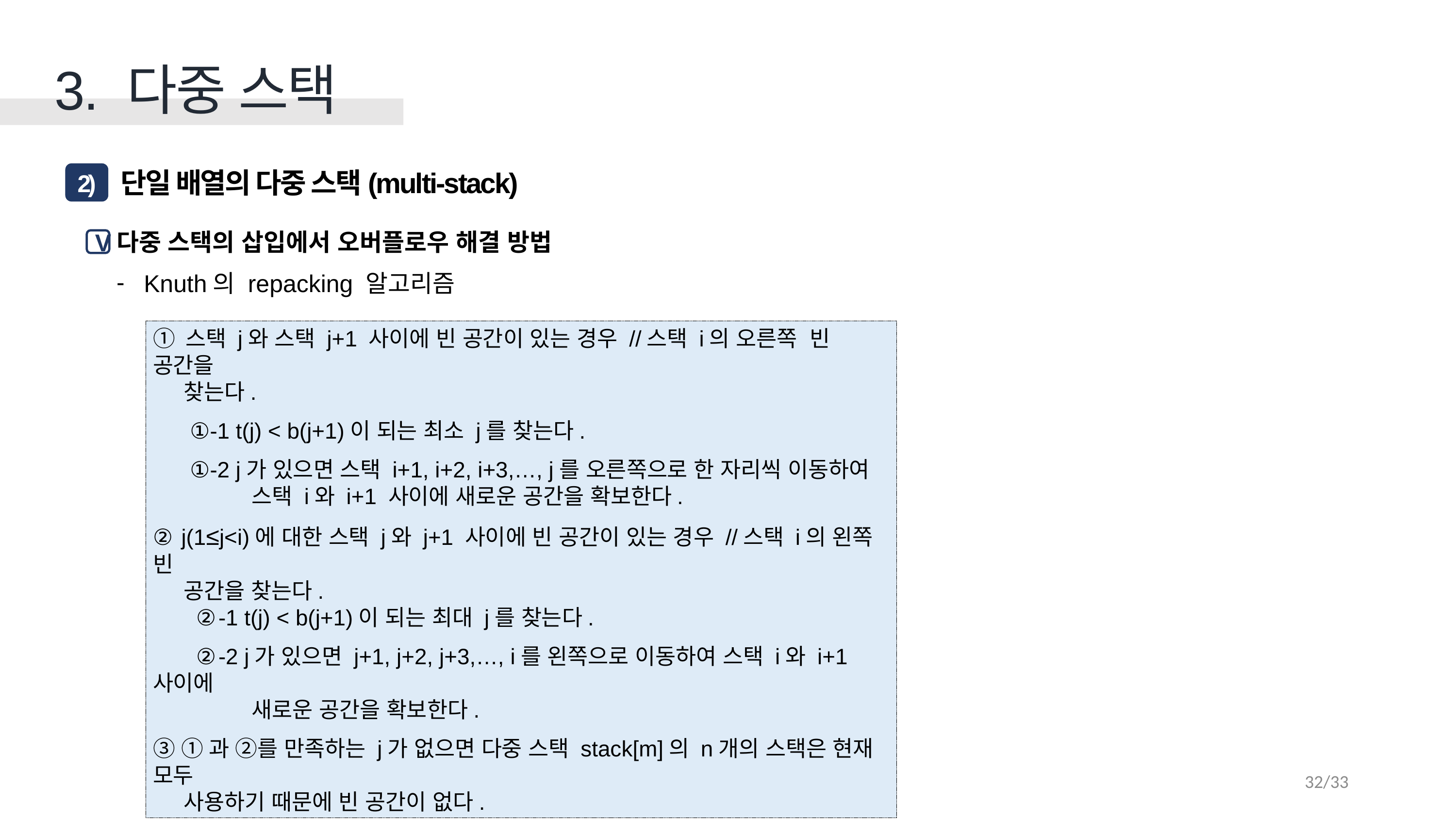

3. 다중 스택

 단일 배열의 다중 스택(multi-stack)
2)
다중 스택의 삽입에서 오버플로우 해결 방법

Knuth의 repacking 알고리즘

V
① 스택 j와 스택 j+1 사이에 빈 공간이 있는 경우 //스택 i의 오른쪽  빈 공간을
     찾는다.

      ①-1 t(j) < b(j+1)이 되는 최소 j를 찾는다.

      ①-2 j가 있으면 스택 i+1, i+2, i+3,…, j를 오른쪽으로 한 자리씩 이동하여
                스택 i와 i+1 사이에 새로운 공간을 확보한다.

② j(1≤j<i)에 대한 스택 j와 j+1 사이에 빈 공간이 있는 경우 //스택 i의 왼쪽 빈
     공간을 찾는다.
       ②-1 t(j) < b(j+1)이 되는 최대 j를 찾는다.

       ②-2 j가 있으면 j+1, j+2, j+3,…, i를 왼쪽으로 이동하여 스택 i와 i+1 사이에
                새로운 공간을 확보한다.

③ ①과 ②를 만족하는 j가 없으면 다중 스택 stack[m]의 n개의 스택은 현재 모두
     사용하기 때문에 빈 공간이 없다.
32/33